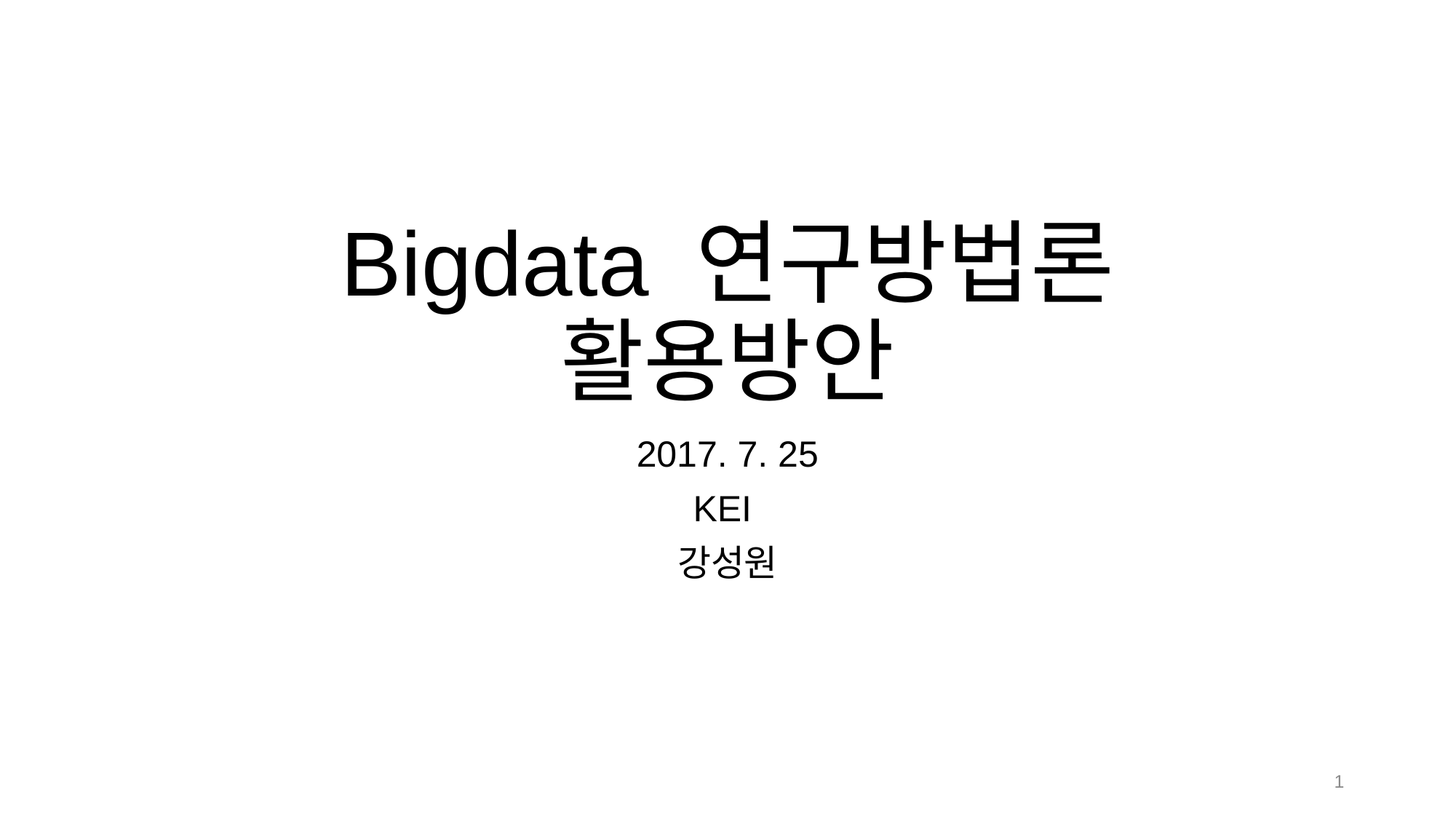

# Bigdata 연구방법론 활용방안
2017. 7. 25
KEI
강성원

1